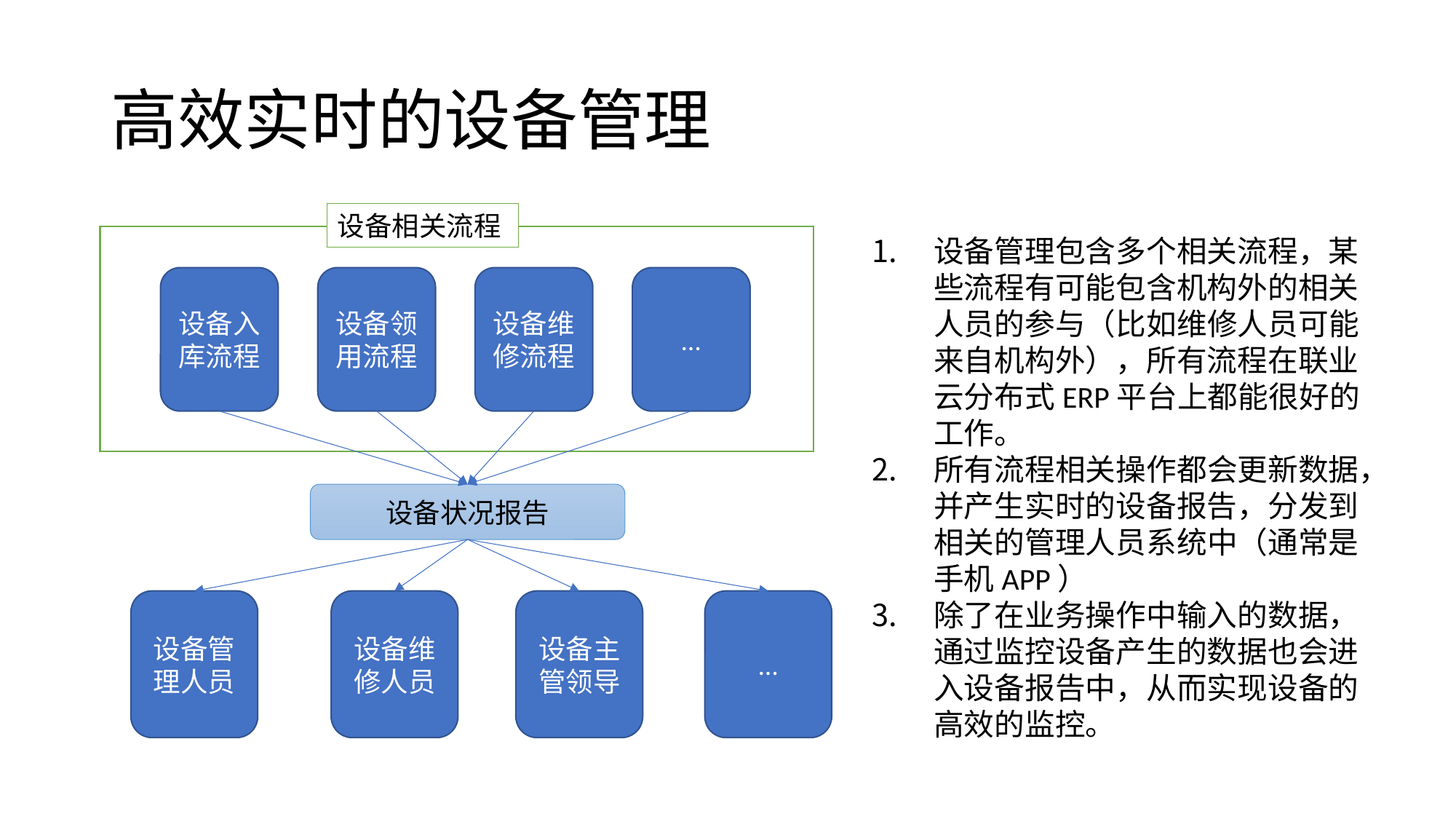

# 高效实时的设备管理
设备相关流程

设备管理包含多个相关流程，某些流程有可能包含机构外的相关人员的参与（比如维修人员可能来自机构外），所有流程在联业云分布式ERP平台上都能很好的工作。
所有流程相关操作都会更新数据，并产生实时的设备报告，分发到相关的管理人员系统中（通常是手机APP）
除了在业务操作中输入的数据，通过监控设备产生的数据也会进入设备报告中，从而实现设备的高效的监控。

设备入库流程
设备领用流程
设备维修流程
…
设备状况报告
设备主管领导
设备管理人员
设备维修人员
…